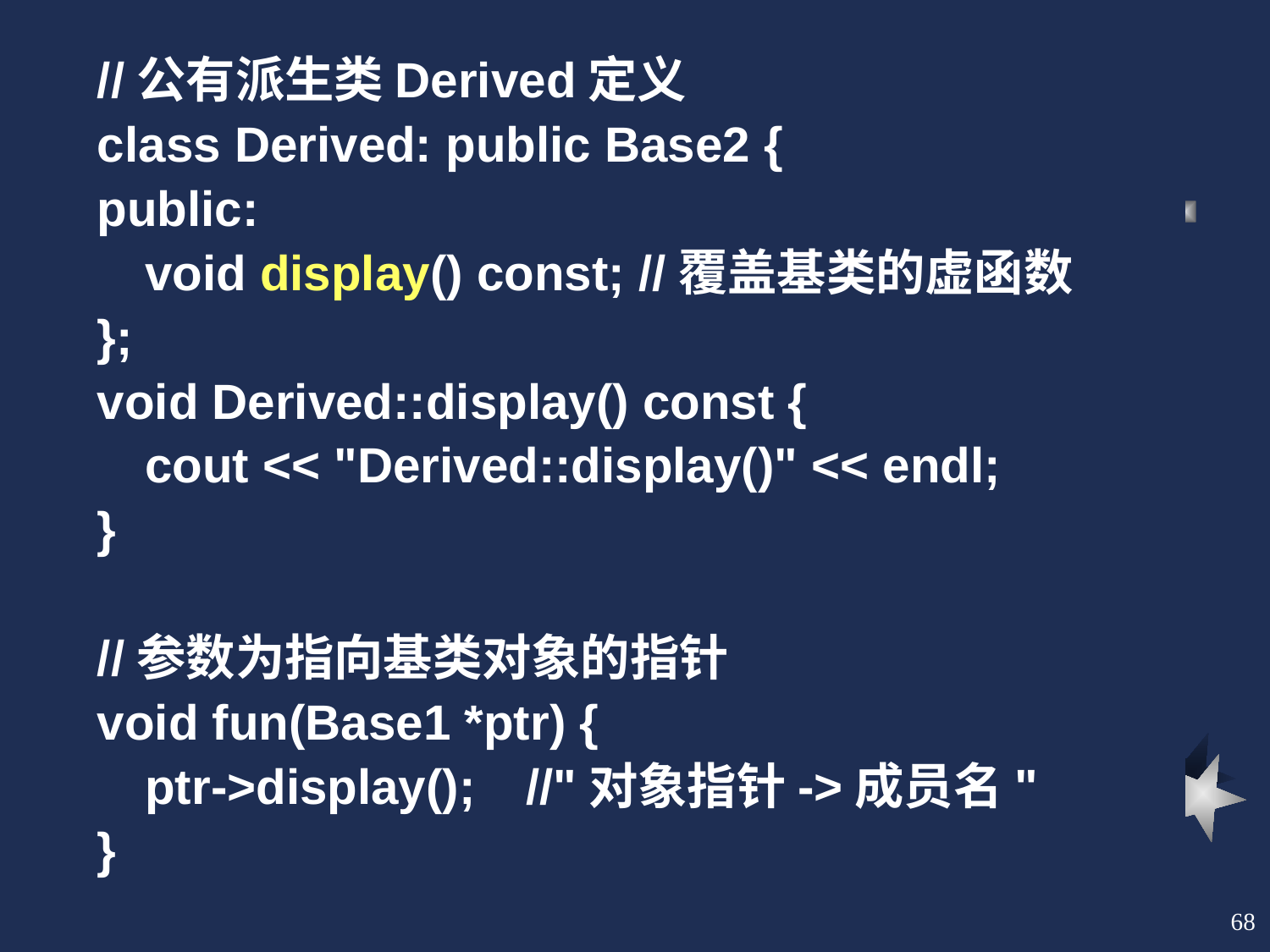

//公有派生类Derived定义
class Derived: public Base2 {
public:
	void display() const; //覆盖基类的虚函数
};
void Derived::display() const {
	cout << "Derived::display()" << endl;
}

//参数为指向基类对象的指针
void fun(Base1 *ptr) {
	ptr->display();	//"对象指针->成员名"
}
68